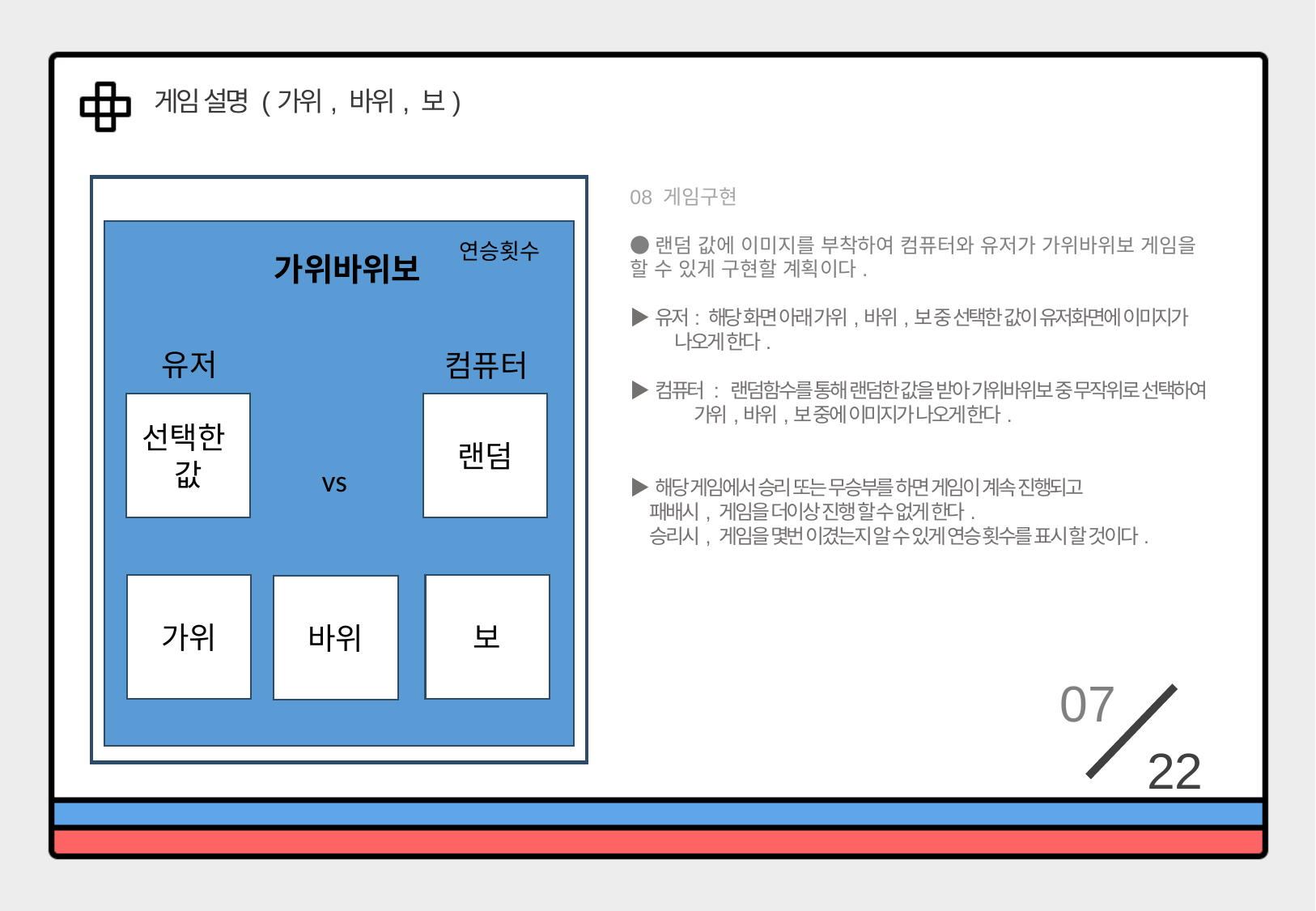

게임 설명 (가위, 바위, 보)

08 게임구현

●랜덤 값에 이미지를 부착하여 컴퓨터와 유저가 가위바위보 게임을 할 수 있게 구현할 계획이다.

▶유저: 해당 화면 아래 가위,바위,보 중 선택한 값이 유저화면에 이미지가
            나오게 한다.

▶컴퓨터 :  랜덤함수를 통해 랜덤한 값을 받아 가위바위보 중 무작위로 선택하여
                  가위,바위,보 중에 이미지가 나오게 한다.

▶해당 게임에서 승리 또는 무승부를 하면 게임이 계속 진행되고
    패배시, 게임을 더이상 진행 할 수 없게 한다.
    승리시, 게임을 몇번 이겼는지 알 수 있게 연승 횟수를 표시 할 것이다.

연승횟수
가위바위보
유저
컴퓨터
랜덤
선택한
값
vs
가위
보
바위
07
22